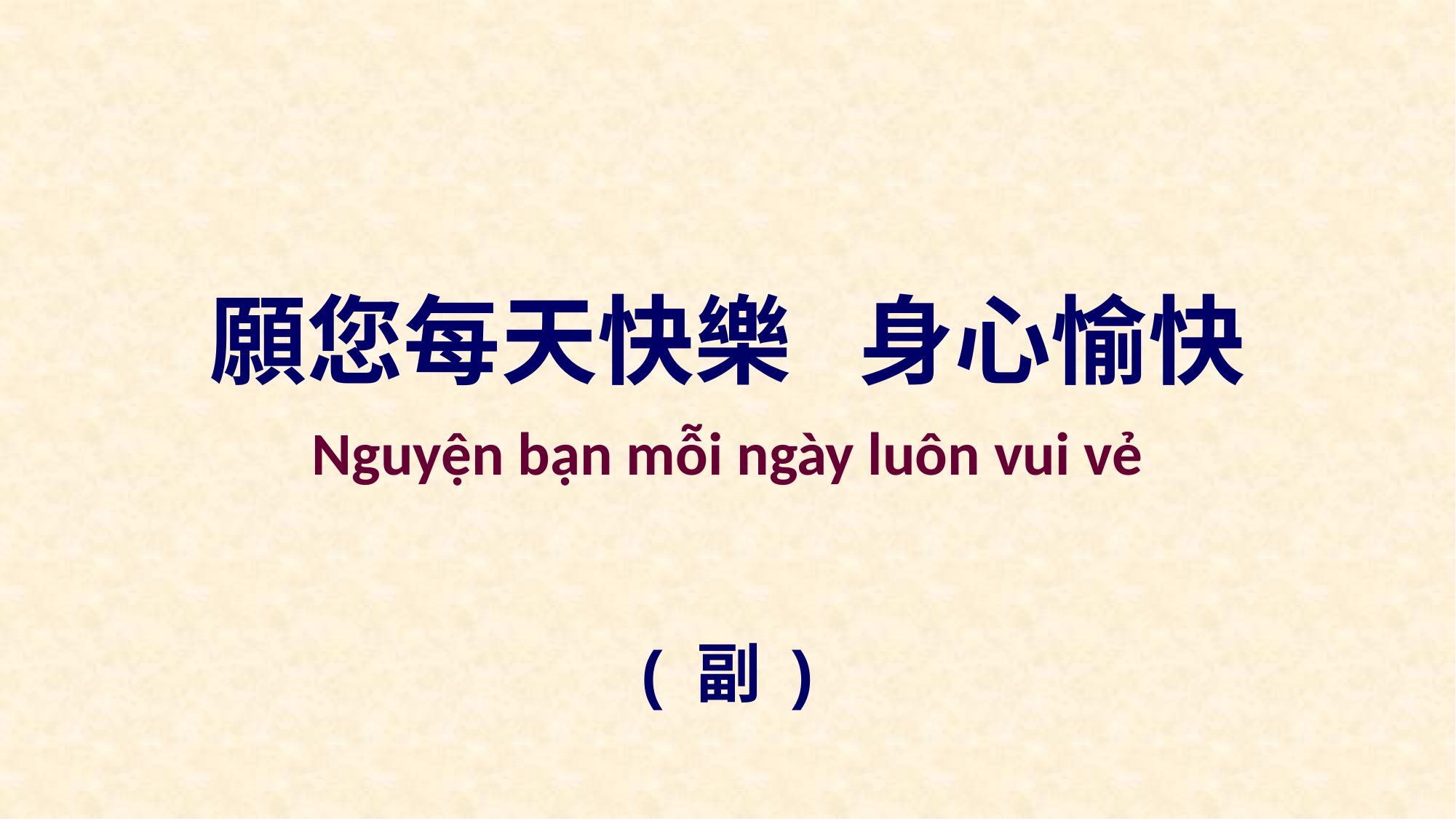

願您每天快樂   身心愉快
Nguyện bạn mỗi ngày luôn vui vẻ
( 副 )